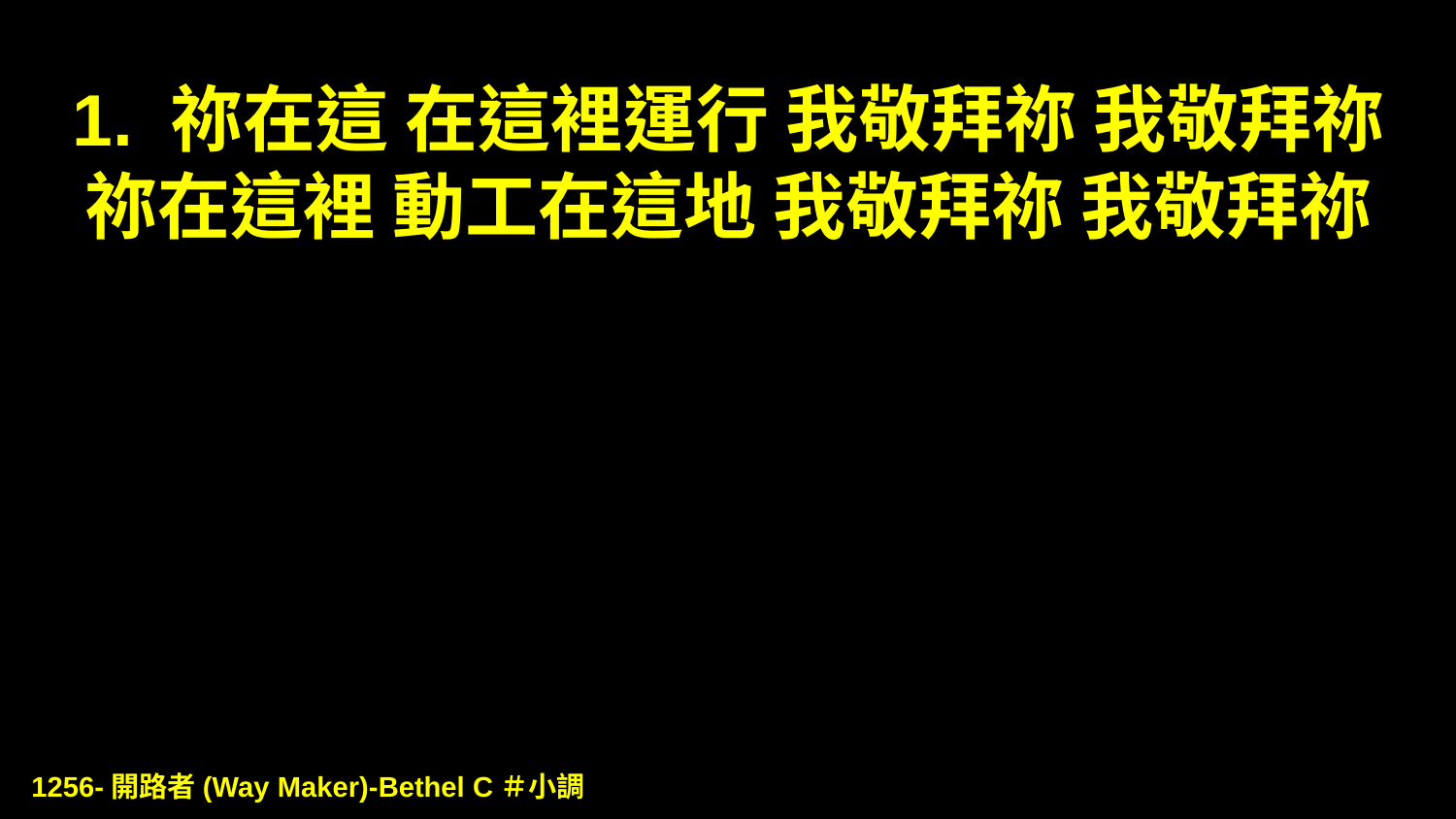

# 1. 祢在這 在這裡運行 我敬拜祢 我敬拜祢 祢在這裡 動工在這地 我敬拜祢 我敬拜祢
1256-開路者(Way Maker)-Bethel C＃小調